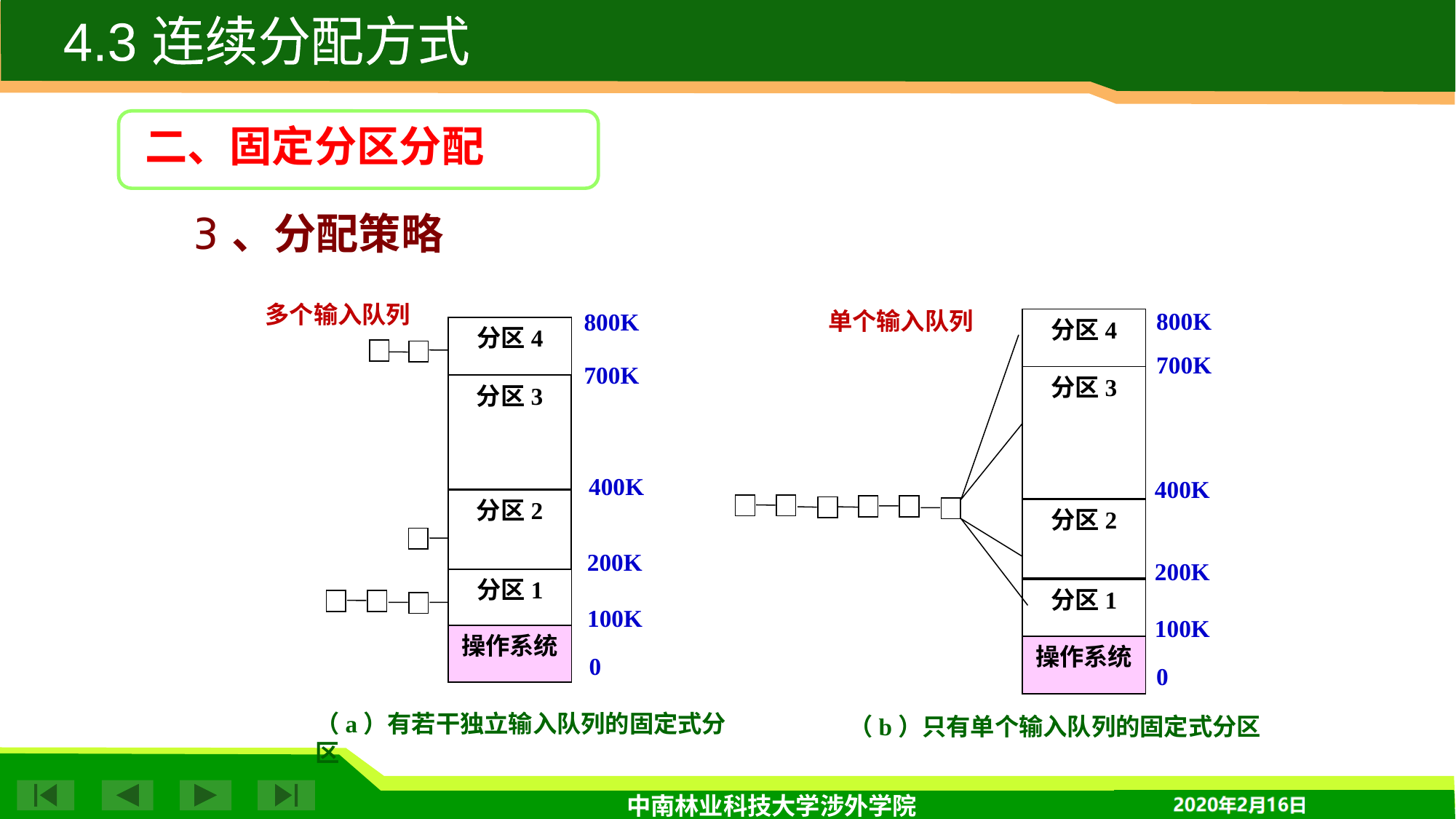

4.3 连续分配方式

二、固定分区分配
3、分配策略
多个输入队列
800K
单个输入队列
800K
分区4
分区4

700K

700K
分区3
分区3

400K
400K
分区2

分区2

200K
200K
分区1
分区1

100K

100K
操作系统
操作系统
0
0
（a）有若干独立输入队列的固定式分区
（b）只有单个输入队列的固定式分区